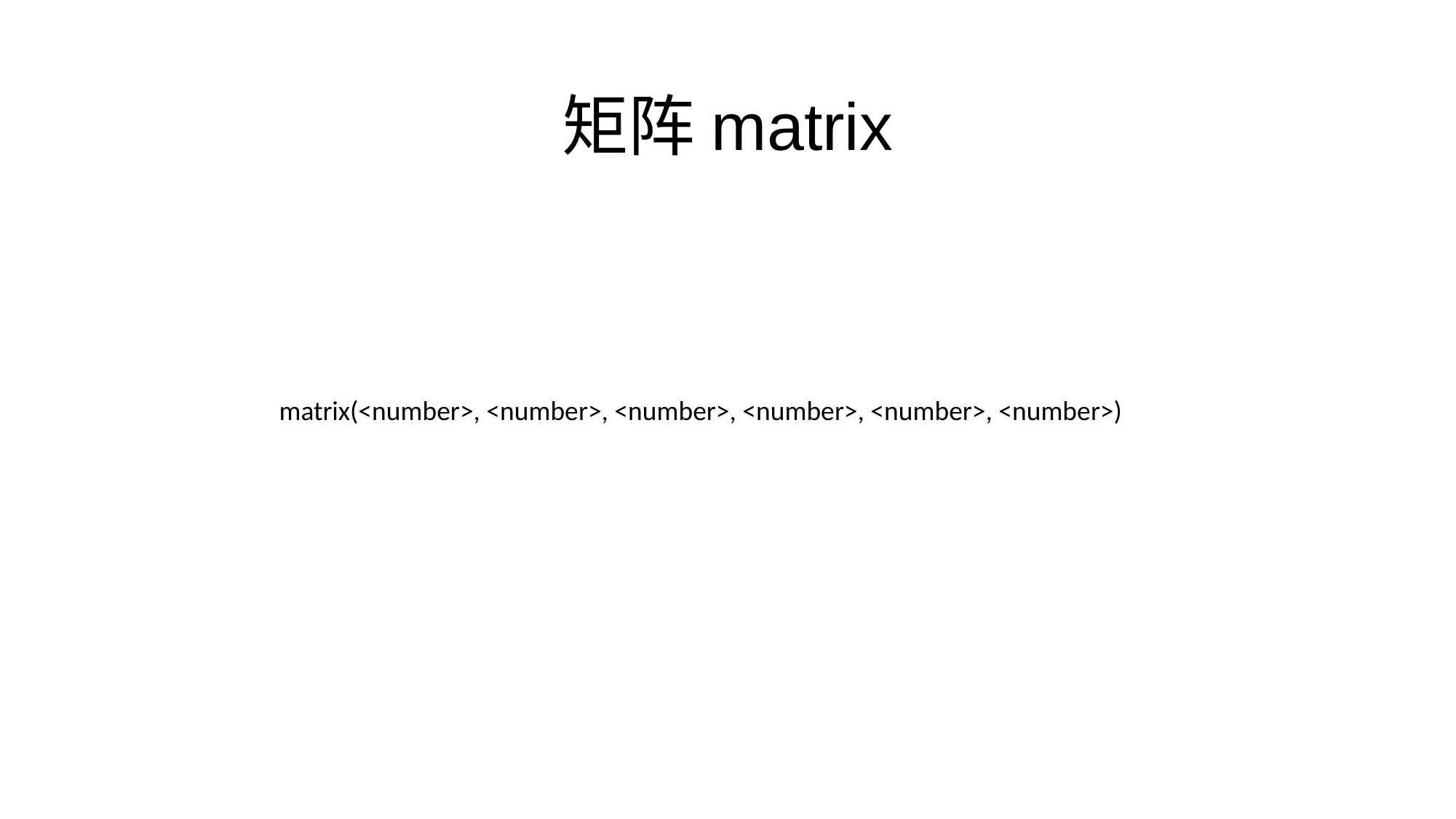

矩阵matrix
matrix(<number>, <number>, <number>, <number>, <number>, <number>)